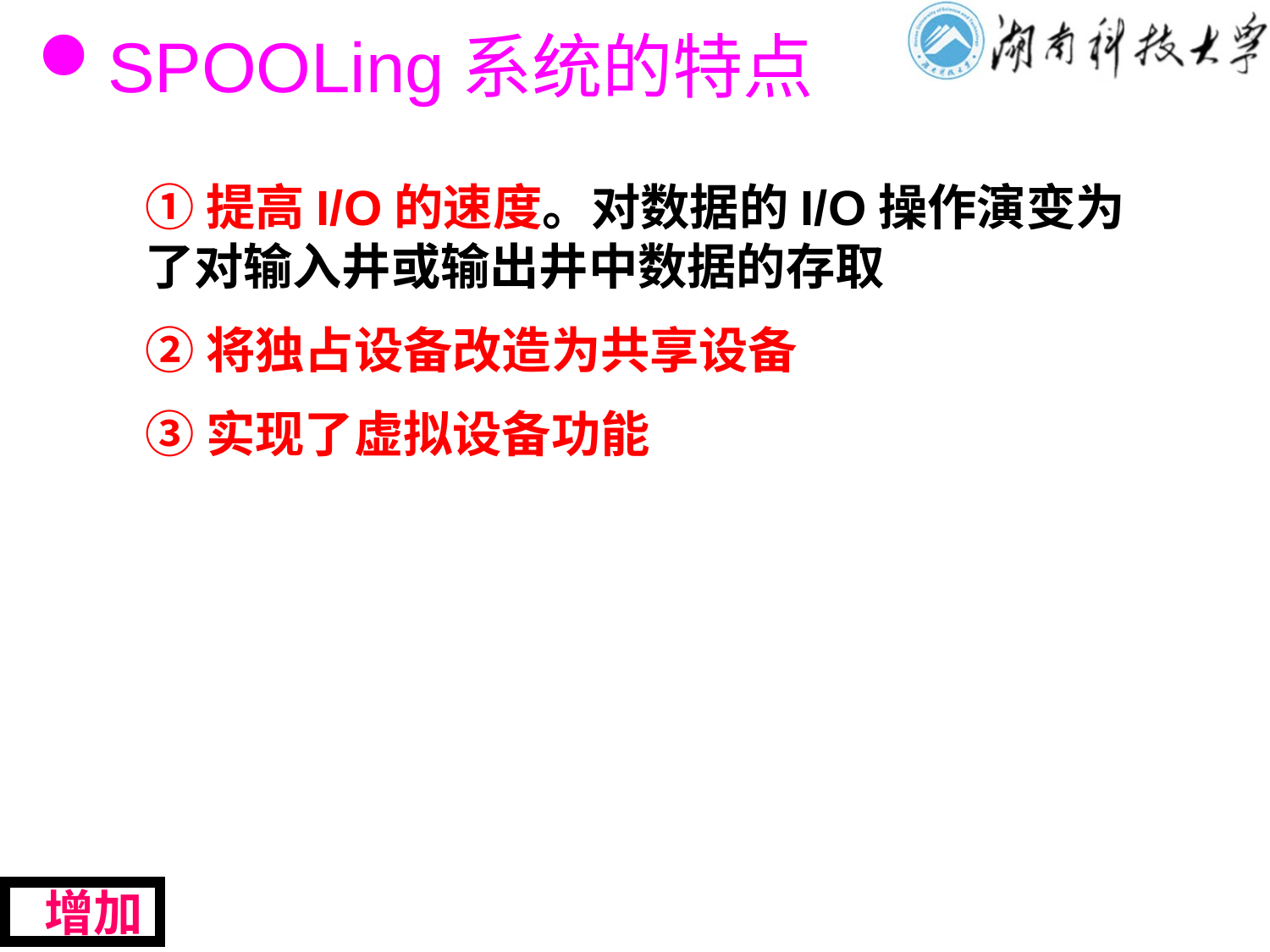

# SPOOLing系统的特点
①提高I/O的速度。对数据的I/O操作演变为了对输入井或输出井中数据的存取
②将独占设备改造为共享设备
③实现了虚拟设备功能
 增加